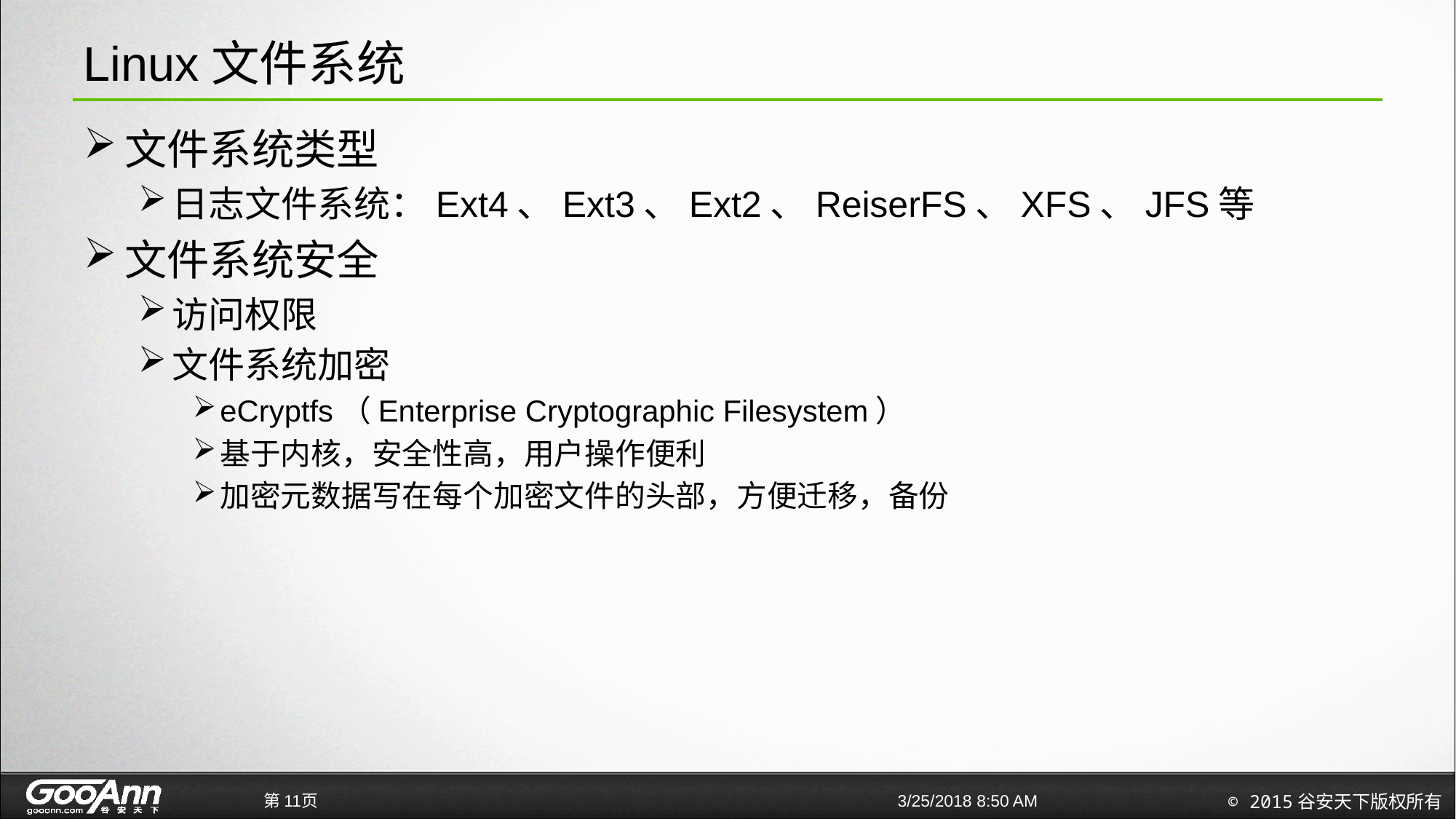

# Linux文件系统
文件系统类型
日志文件系统：Ext4、Ext3、Ext2、ReiserFS、XFS、JFS等
文件系统安全
访问权限
文件系统加密
eCryptfs（Enterprise Cryptographic Filesystem）
基于内核，安全性高，用户操作便利
加密元数据写在每个加密文件的头部，方便迁移，备份